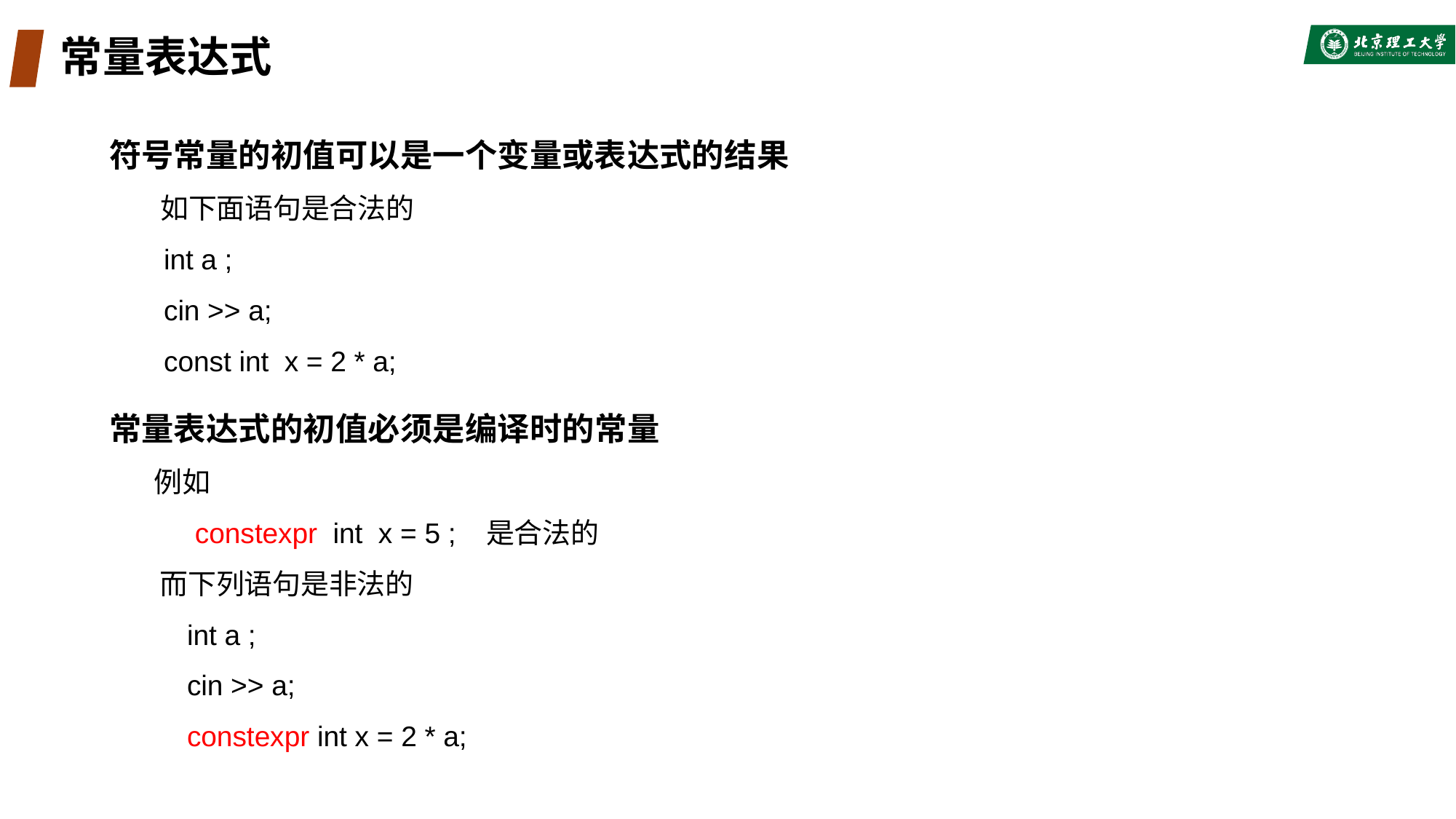

# 常量表达式
符号常量的初值可以是一个变量或表达式的结果
       如下面语句是合法的
int a ;
cin >> a;
const int  x = 2 * a;
常量表达式的初值必须是编译时的常量
      例如
    constexpr  int  x = 5 ;   是合法的
      而下列语句是非法的
   int a ;
   cin >> a;
   constexpr int x = 2 * a;